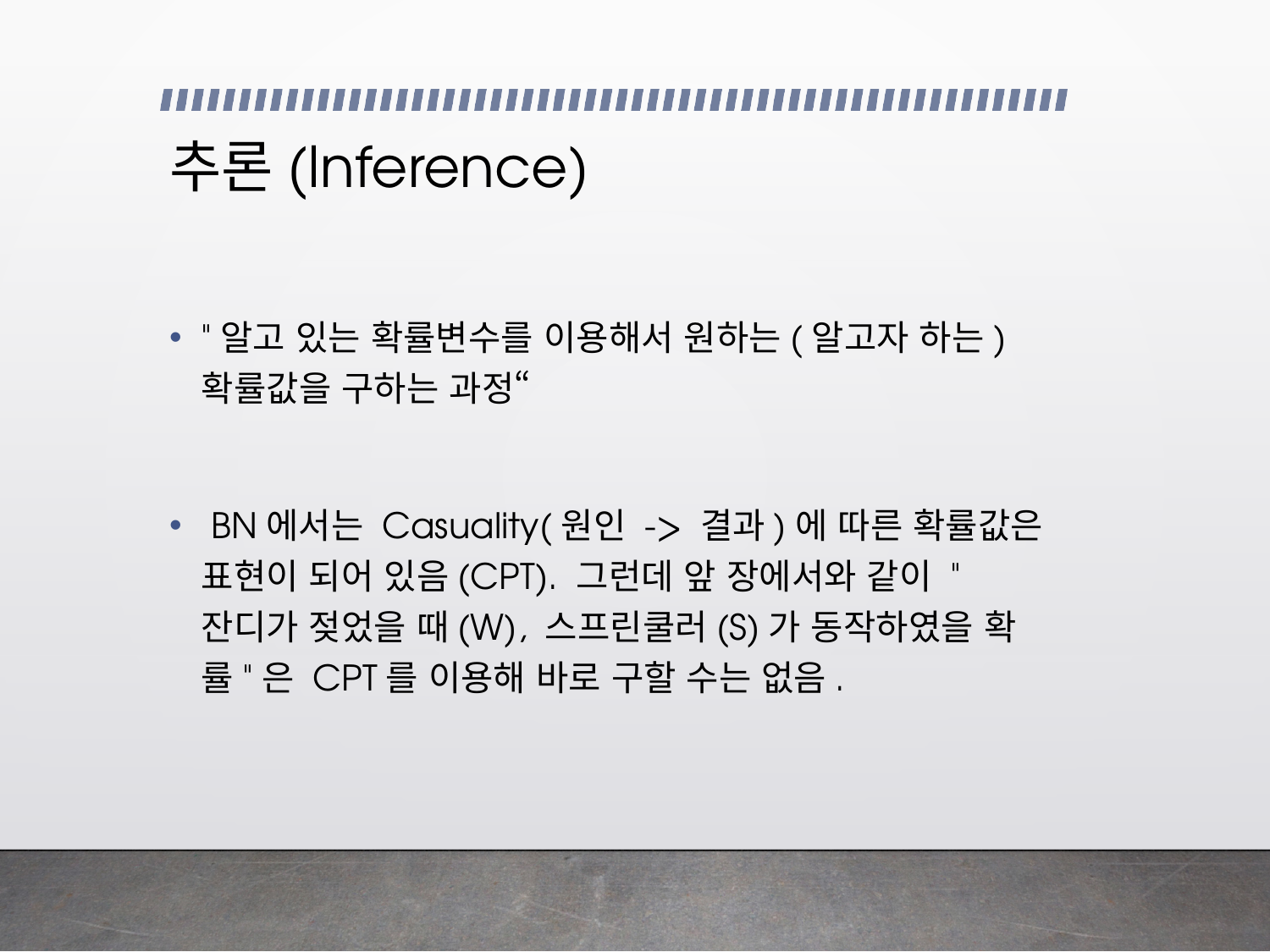

# 추론(Inference)
"알고 있는 확률변수를 이용해서 원하는(알고자 하는) 확률값을 구하는 과정“

 BN에서는 Casuality(원인 -> 결과)에 따른 확률값은 표현이 되어 있음(CPT). 그런데 앞 장에서와 같이 "잔디가 젖었을 때(W), 스프린쿨러(S)가 동작하였을 확률"은 CPT를 이용해 바로 구할 수는 없음.